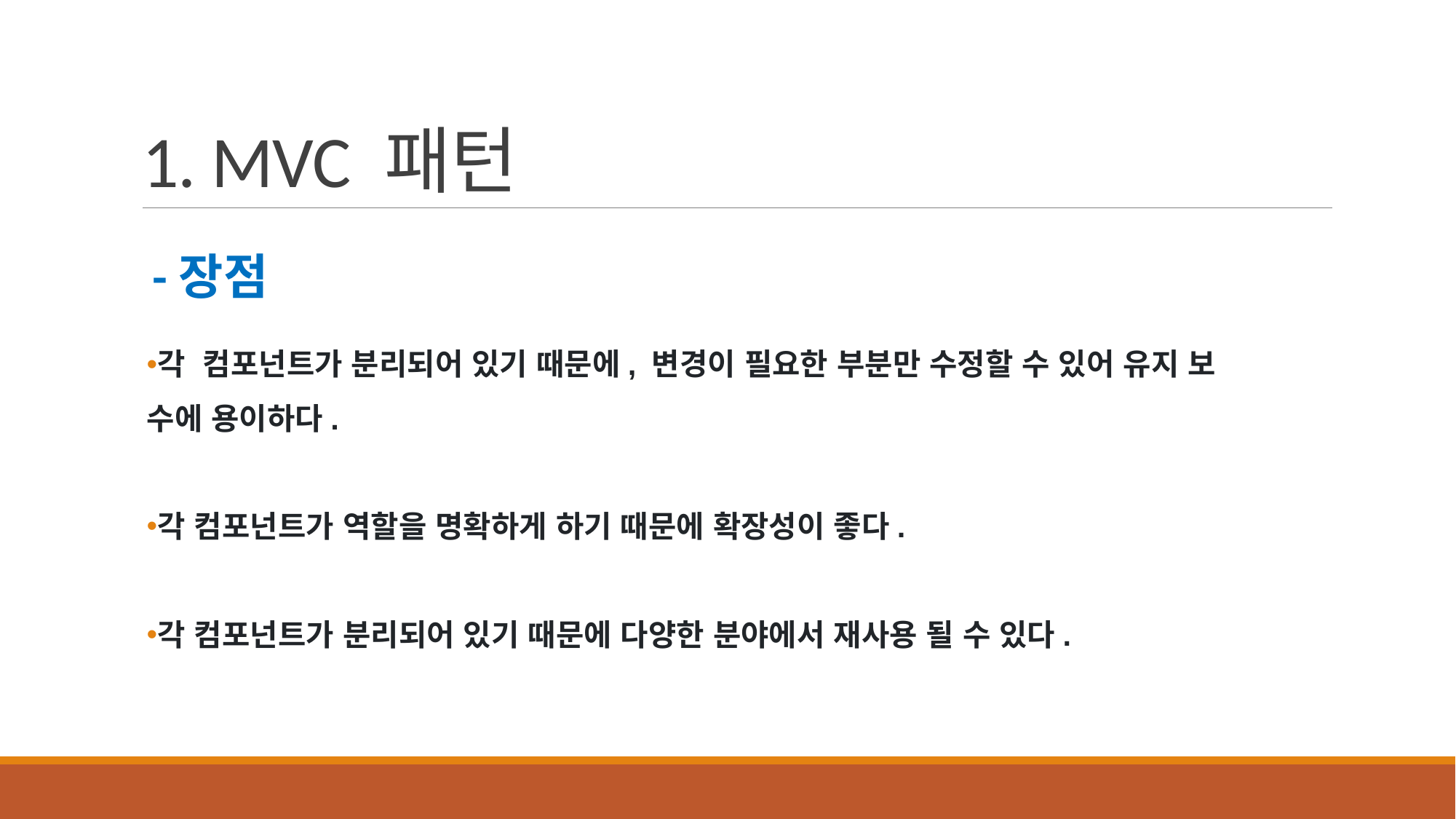

# 1. MVC 패턴
-장점
각  컴포넌트가 분리되어 있기 때문에, 변경이 필요한 부분만 수정할 수 있어 유지 보
수에 용이하다.

각 컴포넌트가 역할을 명확하게 하기 때문에 확장성이 좋다.

각 컴포넌트가 분리되어 있기 때문에 다양한 분야에서 재사용 될 수 있다.